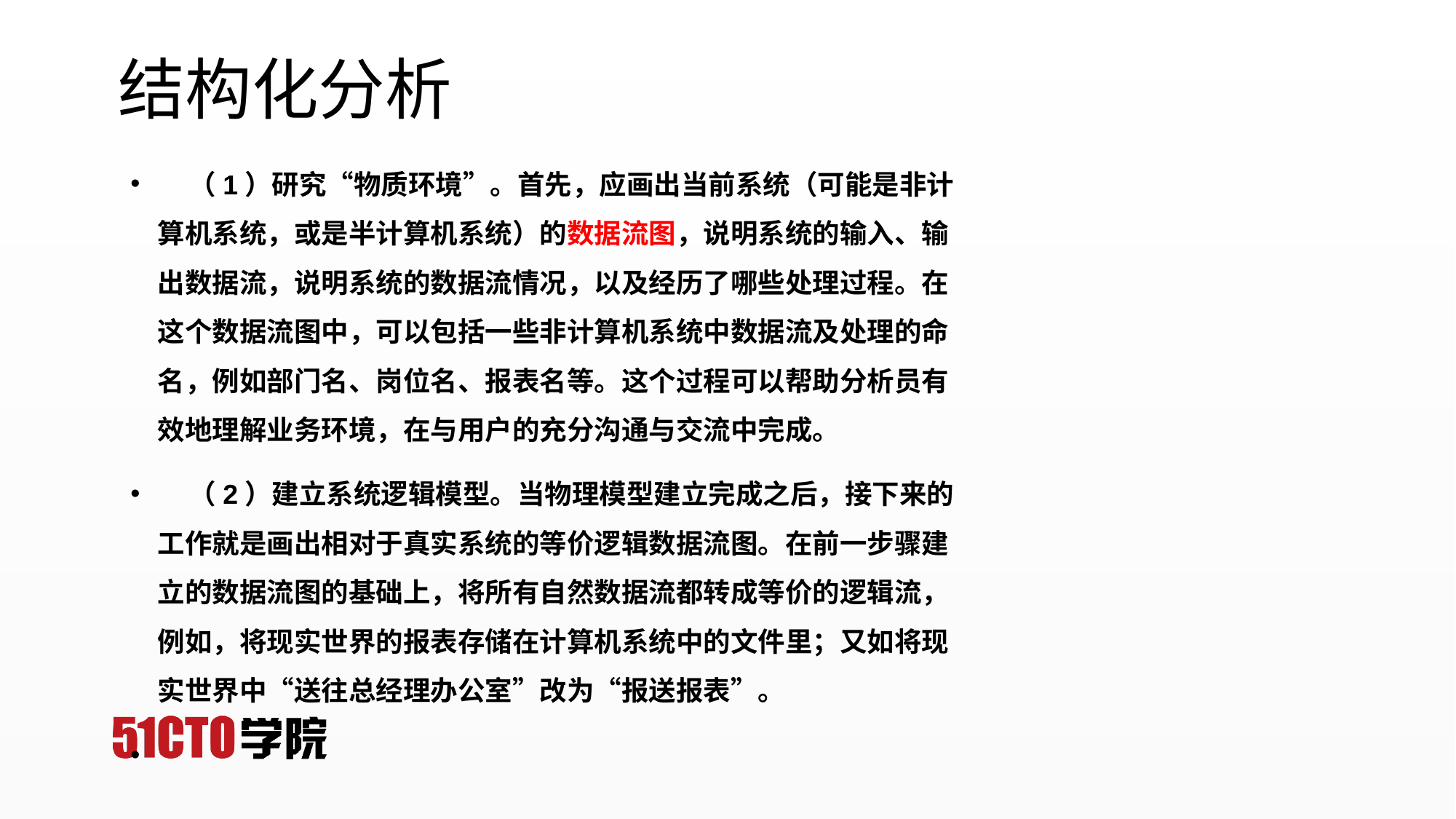

# 结构化分析
    （1）研究“物质环境”。首先，应画出当前系统（可能是非计算机系统，或是半计算机系统）的数据流图，说明系统的输入、输出数据流，说明系统的数据流情况，以及经历了哪些处理过程。在这个数据流图中，可以包括一些非计算机系统中数据流及处理的命名，例如部门名、岗位名、报表名等。这个过程可以帮助分析员有效地理解业务环境，在与用户的充分沟通与交流中完成。
    （2）建立系统逻辑模型。当物理模型建立完成之后，接下来的工作就是画出相对于真实系统的等价逻辑数据流图。在前一步骤建立的数据流图的基础上，将所有自然数据流都转成等价的逻辑流，例如，将现实世界的报表存储在计算机系统中的文件里；又如将现实世界中“送往总经理办公室”改为“报送报表”。